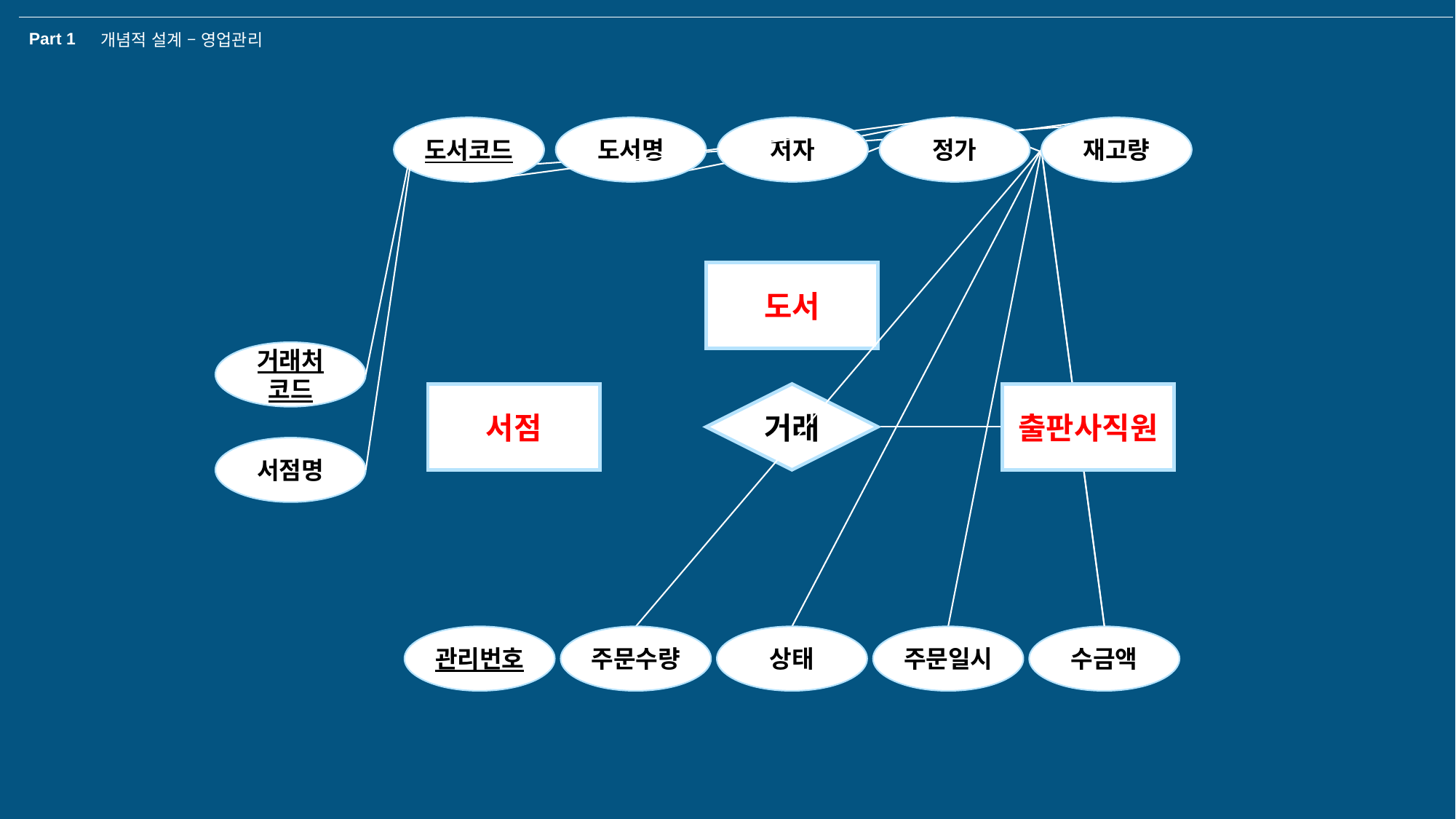

Part 1
개념적 설계 – 영업관리
도서코드
도서명
저자
정가
재고량
도서
거래처
코드
서점
거래
출판사직원
서점명
관리번호
주문수량
상태
주문일시
수금액